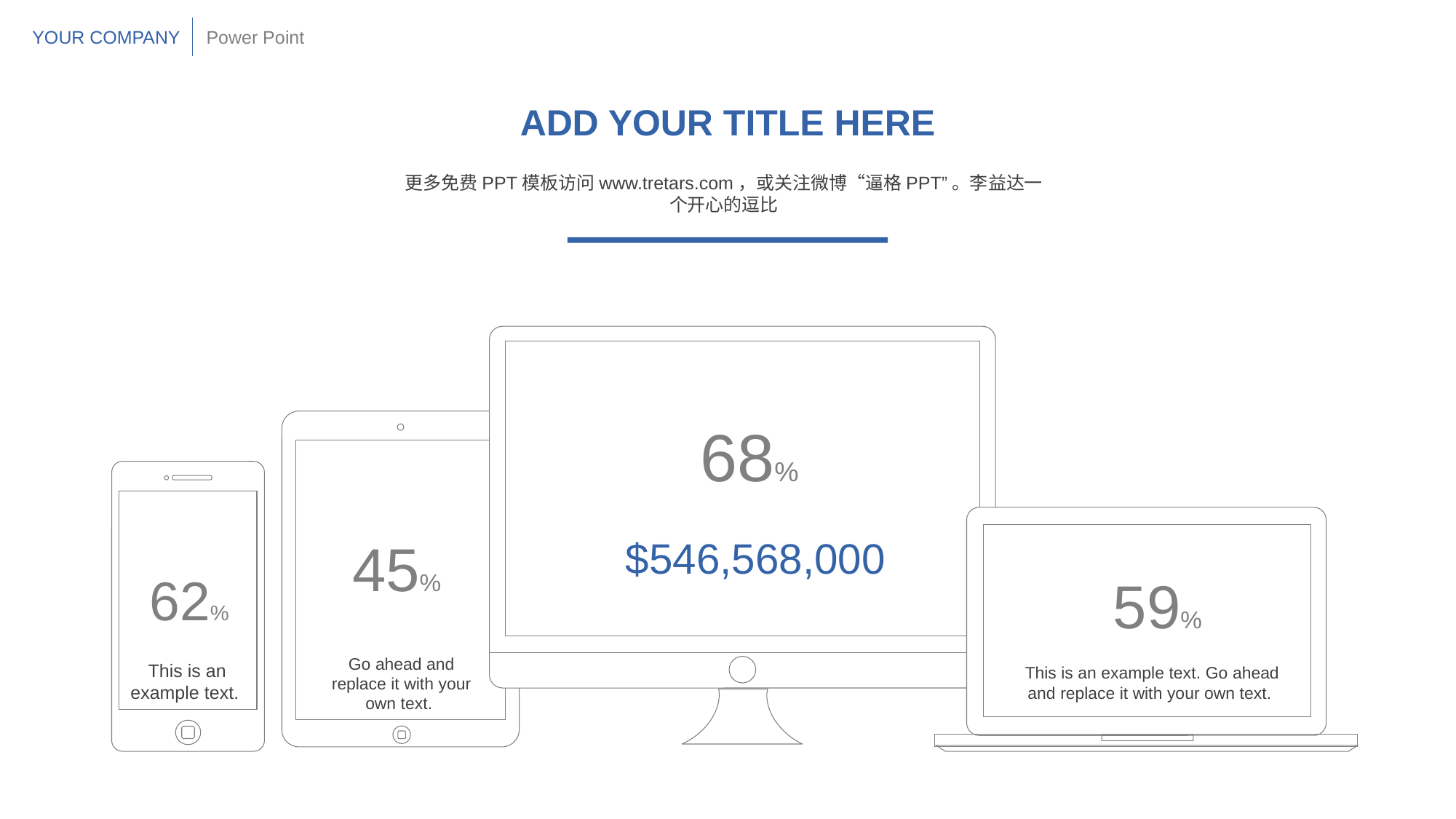

YOUR COMPANY
Power Point
ADD YOUR TITLE HERE
更多免费PPT模板访问www.tretars.com，或关注微博“逼格PPT”。李益达一个开心的逗比

68%

45%
$546,568,000
62%
59%
Go ahead and replace it with your own text.
This is an example text.
This is an example text. Go ahead and replace it with your own text.